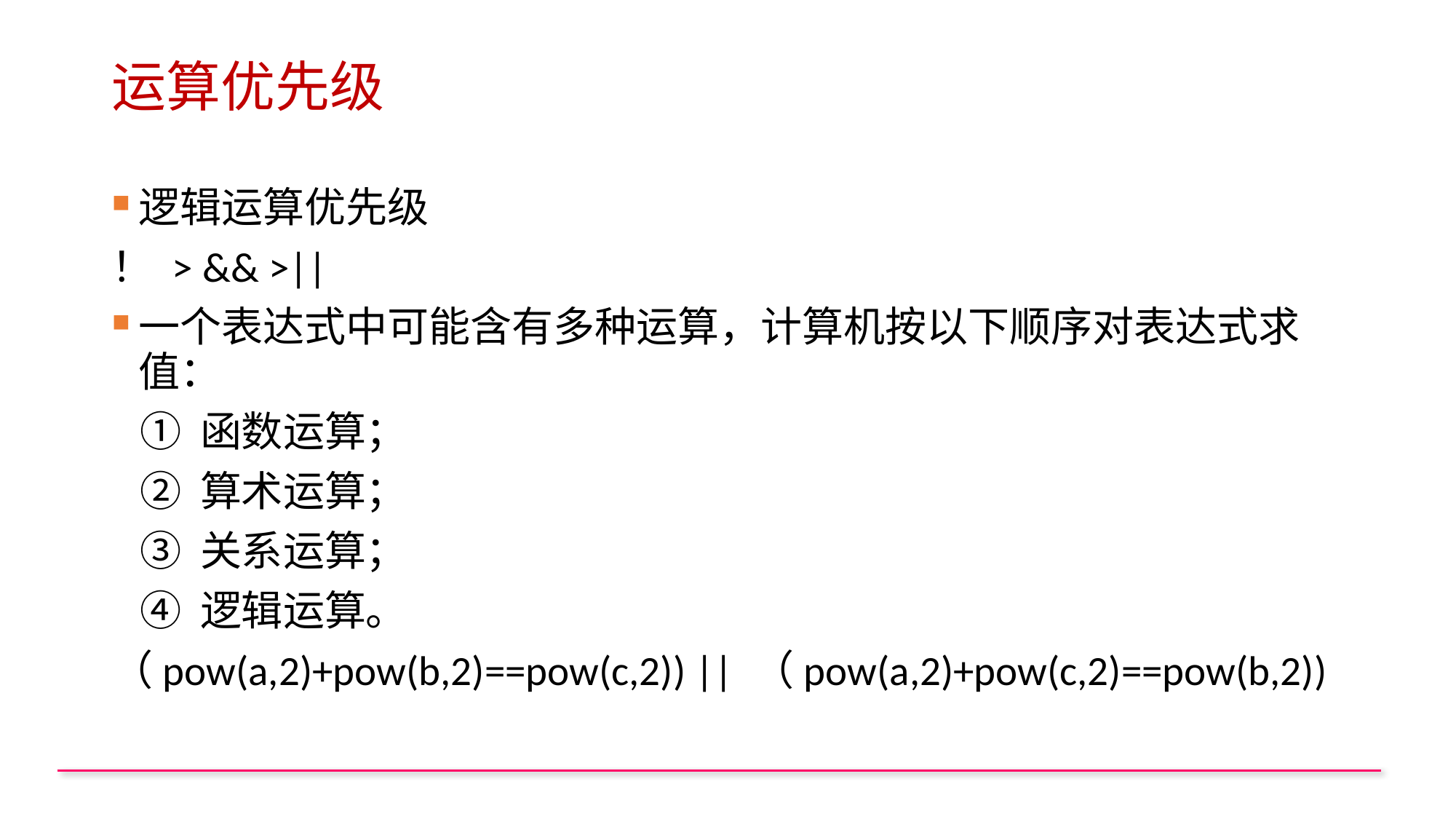

# 运算优先级
逻辑运算优先级
！ > && >||
一个表达式中可能含有多种运算，计算机按以下顺序对表达式求值：
   ① 函数运算；
   ② 算术运算；
   ③ 关系运算；
   ④ 逻辑运算。
（pow(a,2)+pow(b,2)==pow(c,2)) || （pow(a,2)+pow(c,2)==pow(b,2))